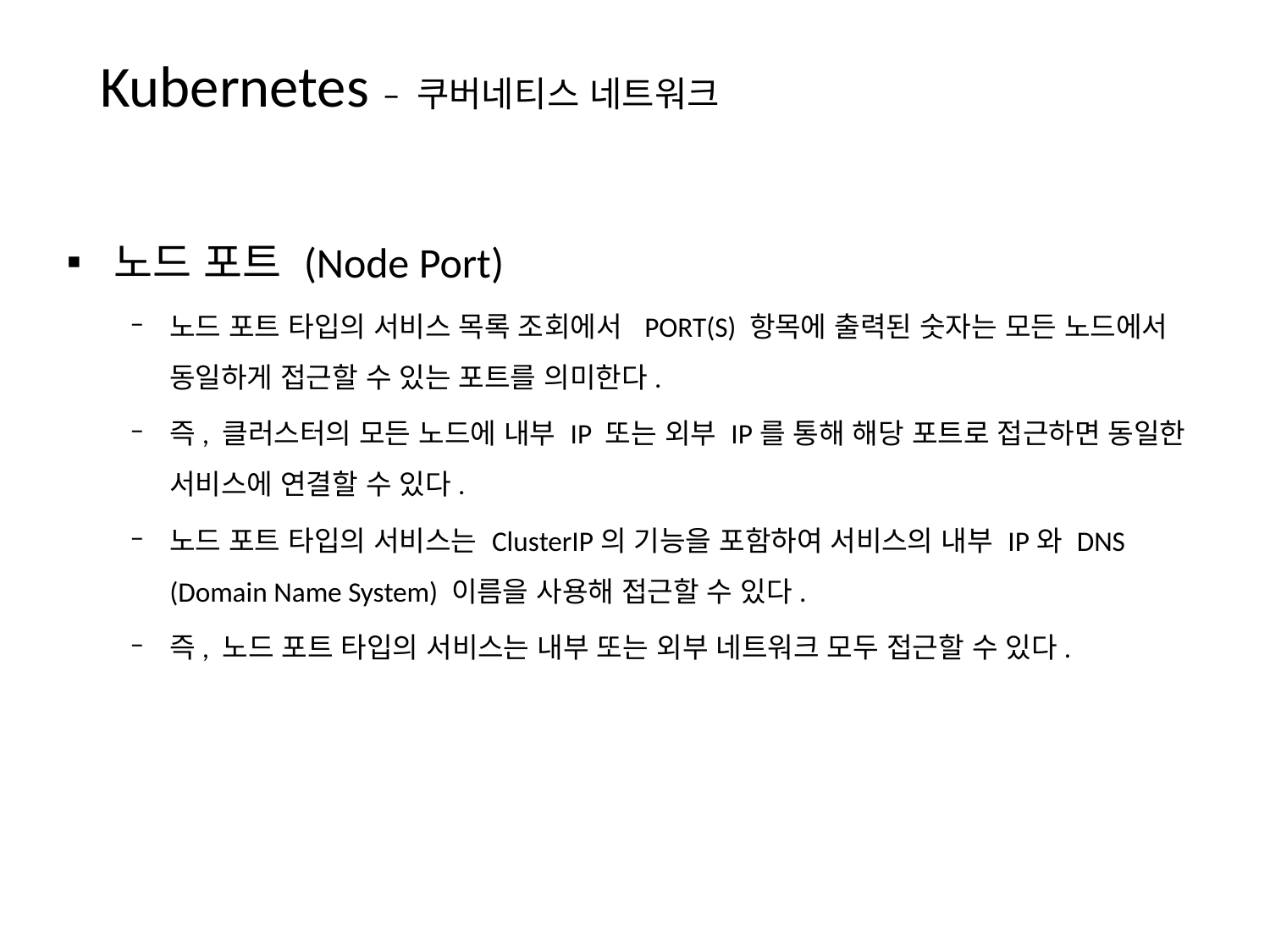

# Kubernetes – 쿠버네티스 네트워크
노드 포트 (Node Port)
노드 포트 타입의 서비스 목록 조회에서  PORT(S) 항목에 출력된 숫자는 모든 노드에서 동일하게 접근할 수 있는 포트를 의미한다.
즉, 클러스터의 모든 노드에 내부 IP 또는 외부 IP를 통해 해당 포트로 접근하면 동일한 서비스에 연결할 수 있다.
노드 포트 타입의 서비스는 ClusterIP의 기능을 포함하여 서비스의 내부 IP와 DNS (Domain Name System) 이름을 사용해 접근할 수 있다.
즉, 노드 포트 타입의 서비스는 내부 또는 외부 네트워크 모두 접근할 수 있다.